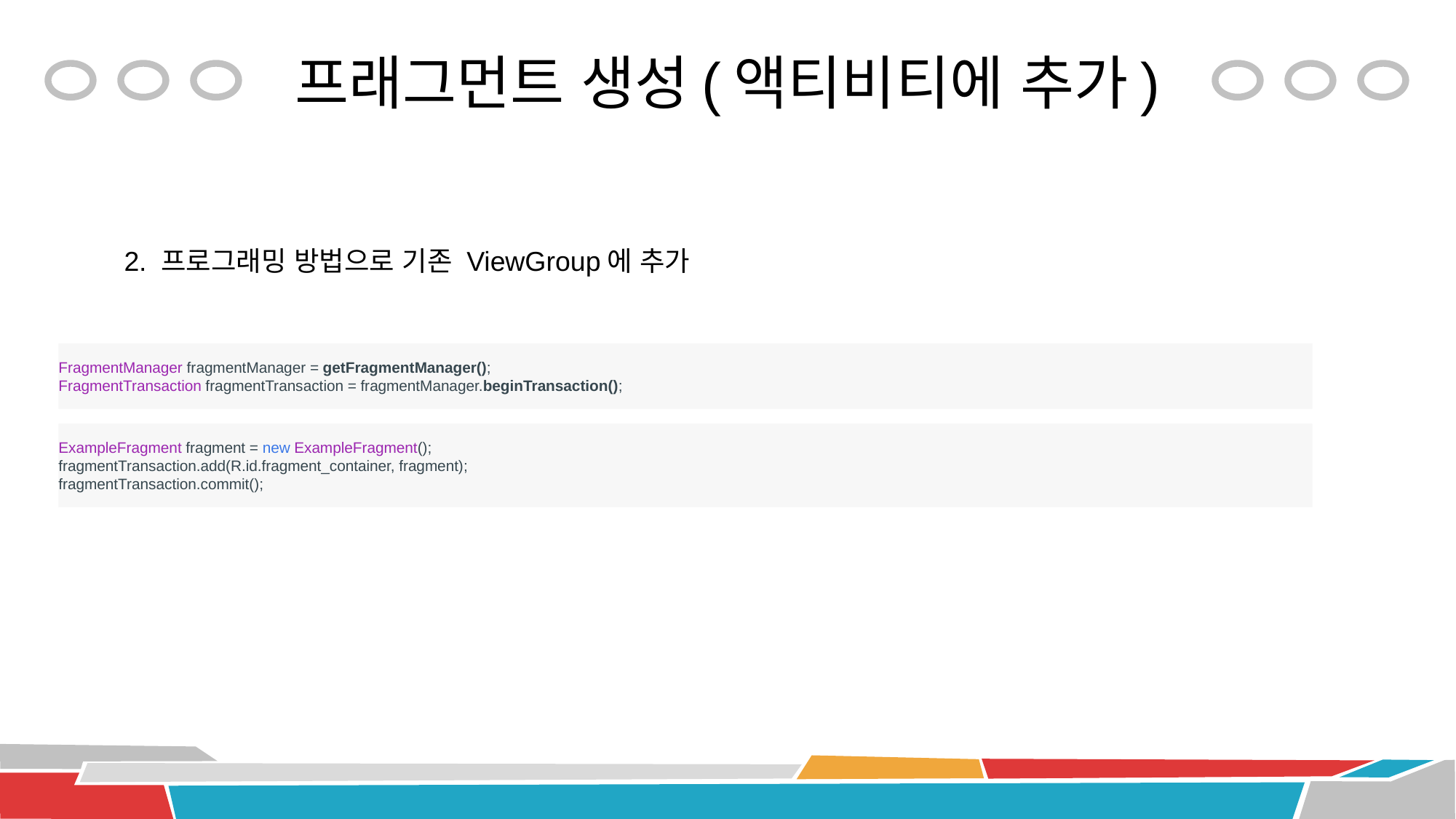

# 프래그먼트 생성(액티비티에 추가)
2. 프로그래밍 방법으로 기존 ViewGroup에 추가
FragmentManager fragmentManager = getFragmentManager();
FragmentTransaction fragmentTransaction = fragmentManager.beginTransaction();
ExampleFragment fragment = new ExampleFragment();
fragmentTransaction.add(R.id.fragment_container, fragment);
fragmentTransaction.commit();